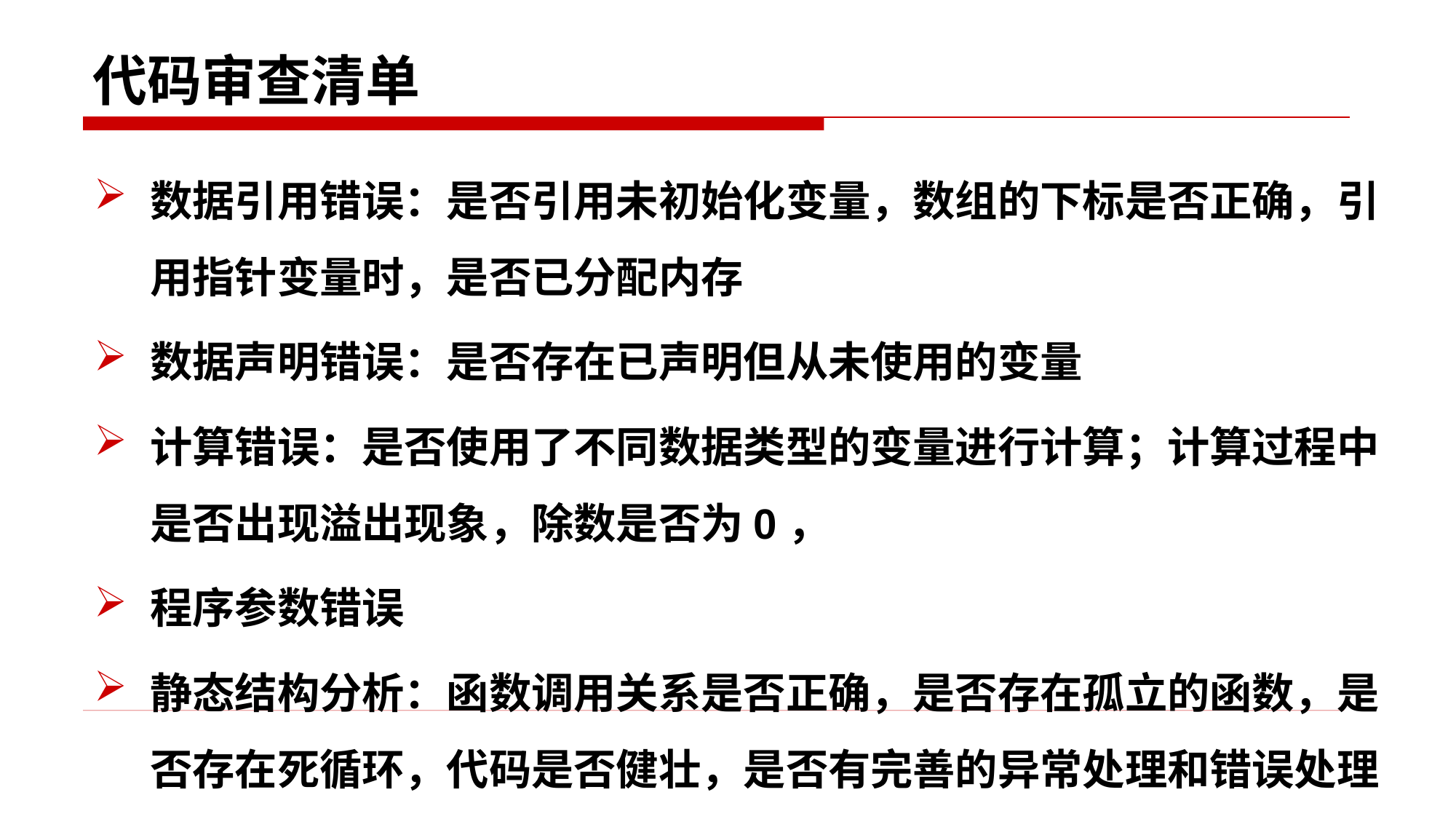

# 代码审查清单
数据引用错误：是否引用未初始化变量，数组的下标是否正确，引用指针变量时，是否已分配内存
数据声明错误：是否存在已声明但从未使用的变量
计算错误：是否使用了不同数据类型的变量进行计算；计算过程中是否出现溢出现象，除数是否为0，
程序参数错误
静态结构分析：函数调用关系是否正确，是否存在孤立的函数，是否存在死循环，代码是否健壮，是否有完善的异常处理和错误处理